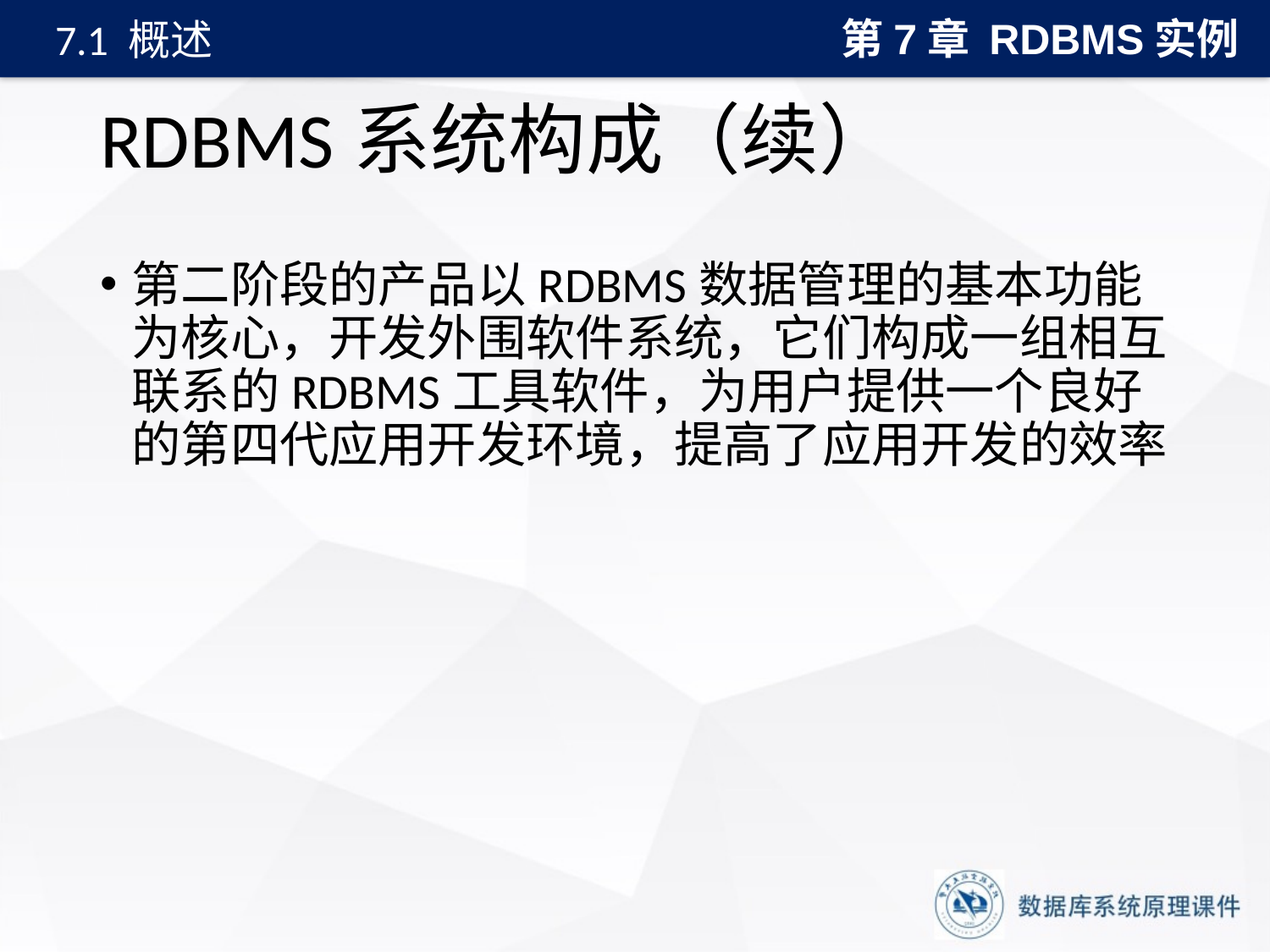

第7章 RDBMS实例
7.1 概述
# RDBMS系统构成（续）
第二阶段的产品以RDBMS数据管理的基本功能为核心，开发外围软件系统，它们构成一组相互联系的RDBMS工具软件，为用户提供一个良好的第四代应用开发环境，提高了应用开发的效率